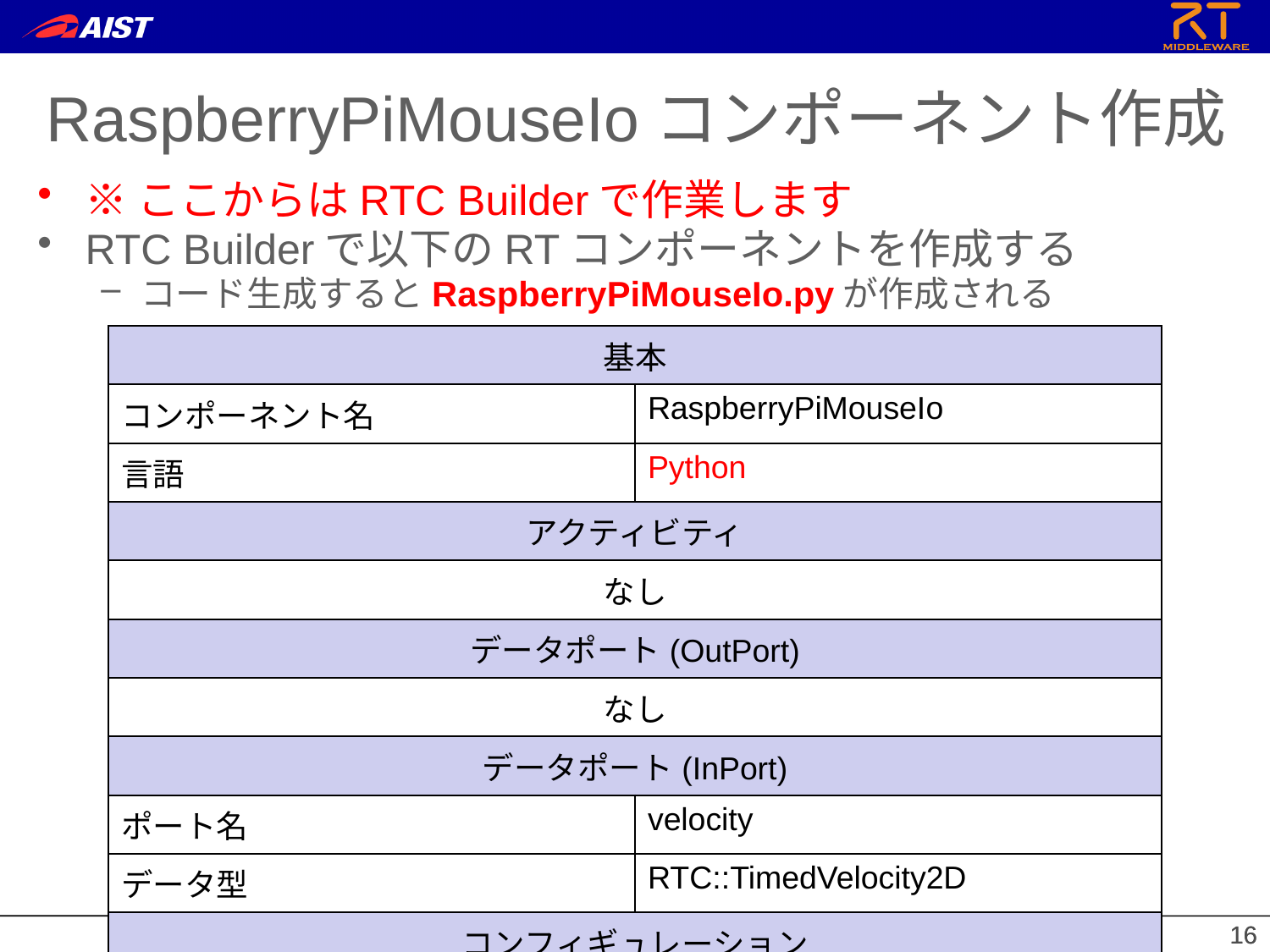

RaspberryPiMouseIoコンポーネント作成
※ここからはRTC Builderで作業します
RTC Builderで以下のRTコンポーネントを作成する
コード生成するとRaspberryPiMouseIo.pyが作成される

| 基本 |  |
| --- | --- |
| コンポーネント名 | RaspberryPiMouseIo |
| 言語 | Python |
| アクティビティ |  |
| なし |  |
| データポート(OutPort) |  |
| なし |  |
| データポート(InPort) |  |
| ポート名 | velocity |
| データ型 | RTC::TimedVelocity2D |
| コンフィギュレーション |  |
| なし |  |
16
16